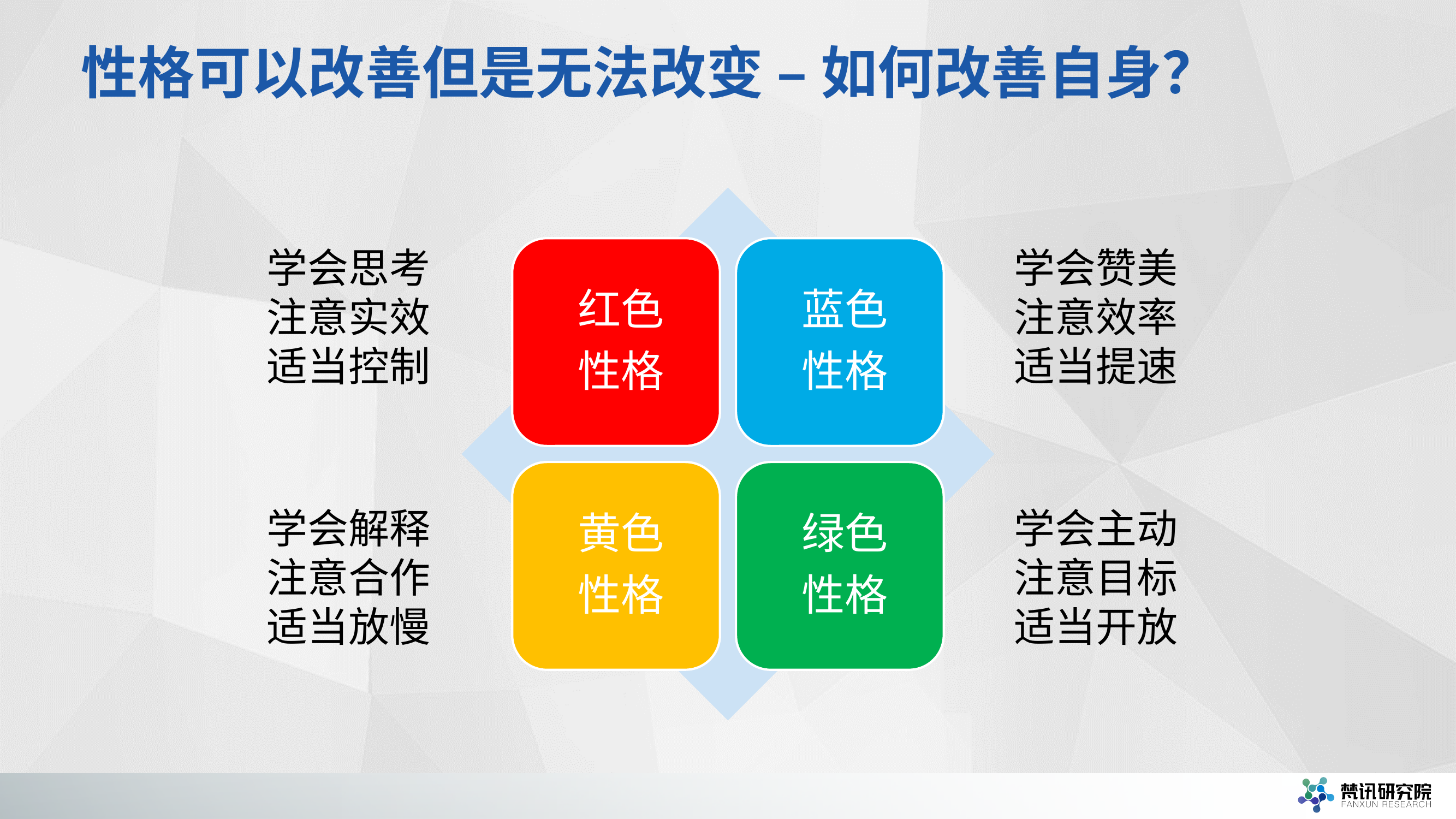

# 性格可以改善但是无法改变 – 如何改善自身？
红色
性格
蓝色
性格
黄色
性格
绿色
性格
学会思考
注意实效
适当控制
学会赞美
注意效率
适当提速
学会主动
注意目标
适当开放
学会解释
注意合作
适当放慢